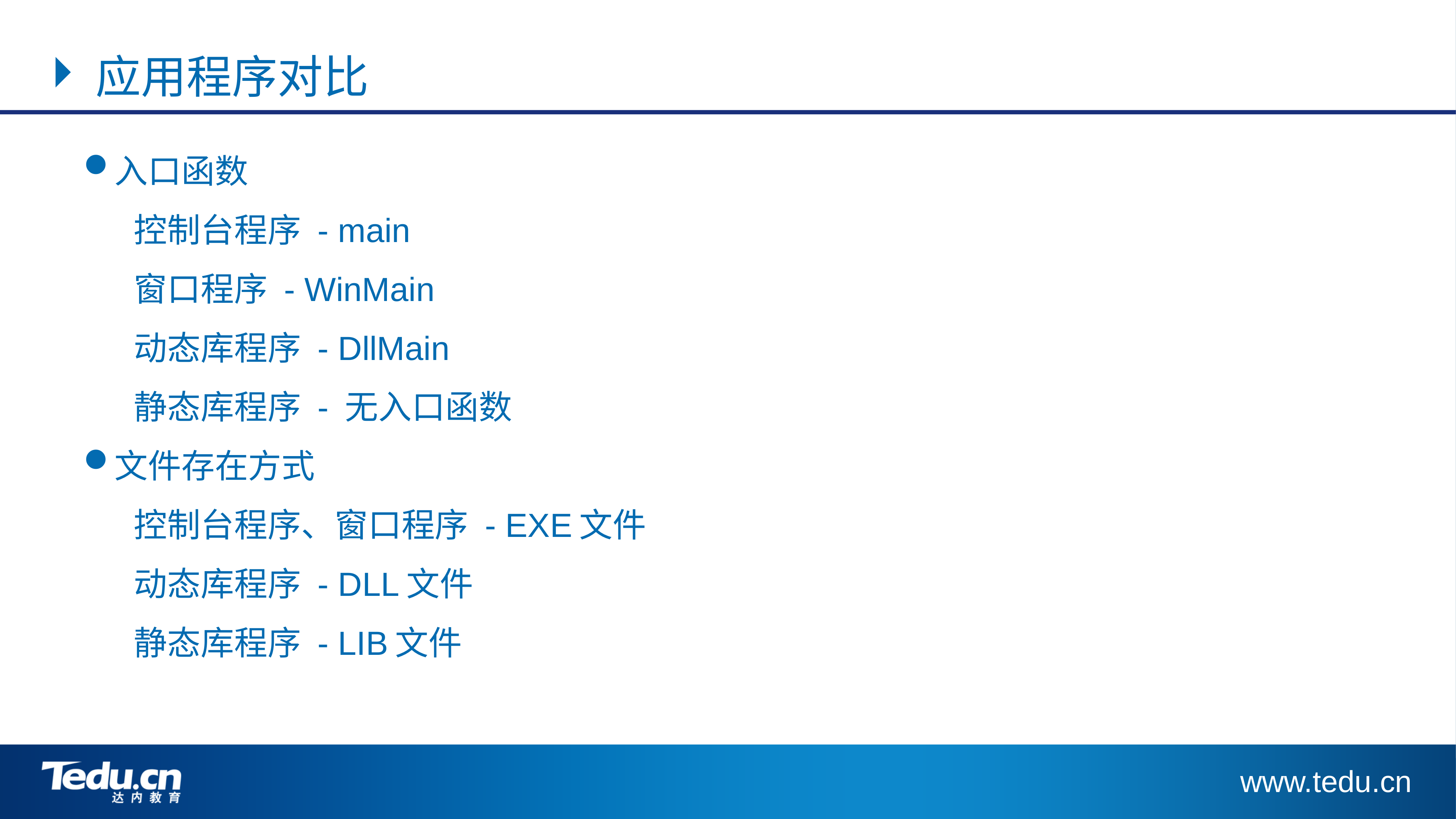

应用程序对比
入口函数
	控制台程序 - main
	窗口程序 - WinMain
	动态库程序 - DllMain
	静态库程序 - 无入口函数
文件存在方式
      	控制台程序、窗口程序 - EXE文件
	动态库程序 - DLL文件
	静态库程序 - LIB文件